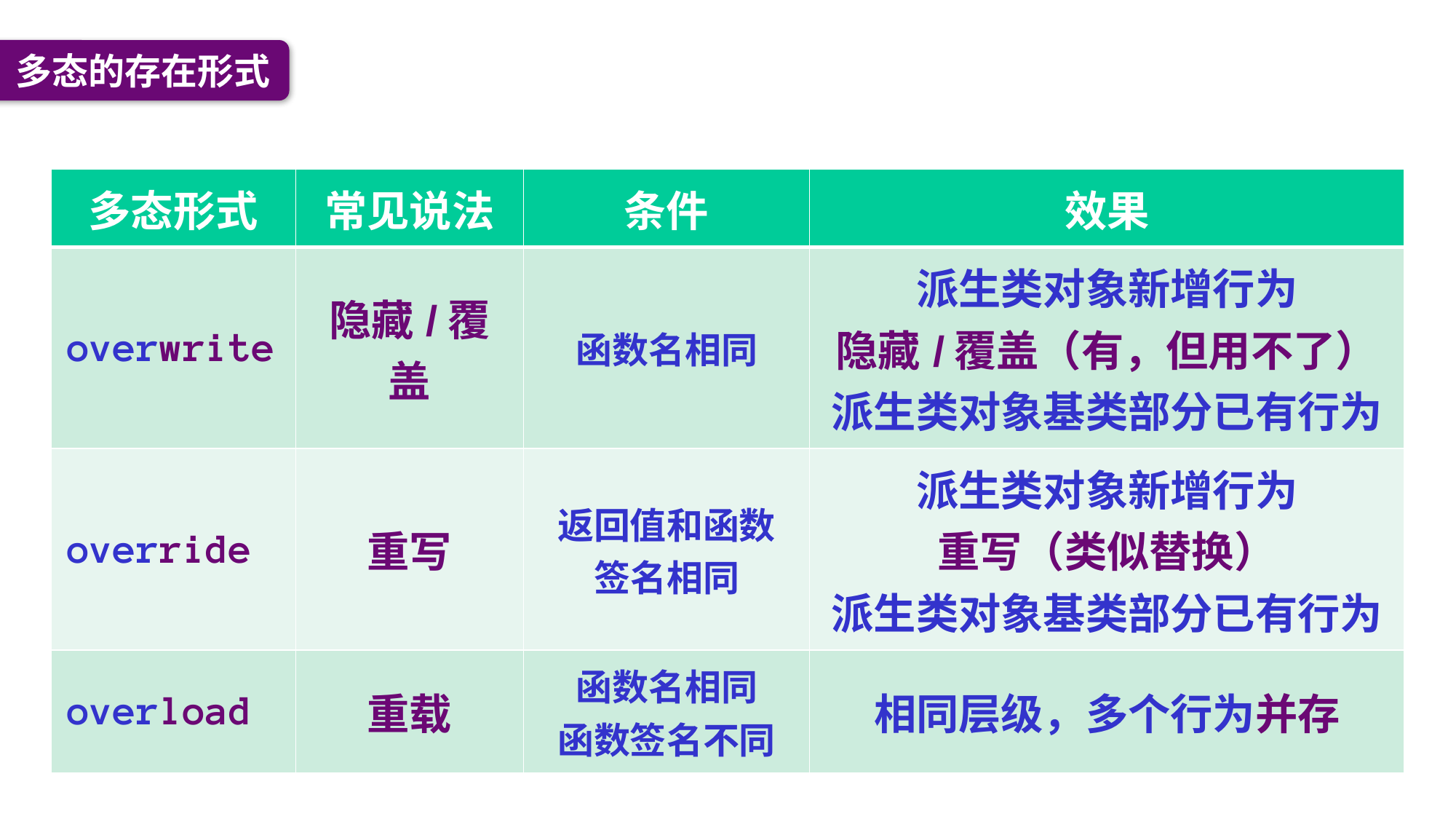

多态的存在形式
| 多态形式 | 常见说法 | 条件 | 效果 |
| --- | --- | --- | --- |
| overwrite | 隐藏/覆盖 | 函数名相同 | 派生类对象新增行为 隐藏/覆盖（有，但用不了） 派生类对象基类部分已有行为 |
| override | 重写 | 返回值和函数签名相同 | 派生类对象新增行为 重写（类似替换） 派生类对象基类部分已有行为 |
| overload | 重载 | 函数名相同 函数签名不同 | 相同层级，多个行为并存 |
4